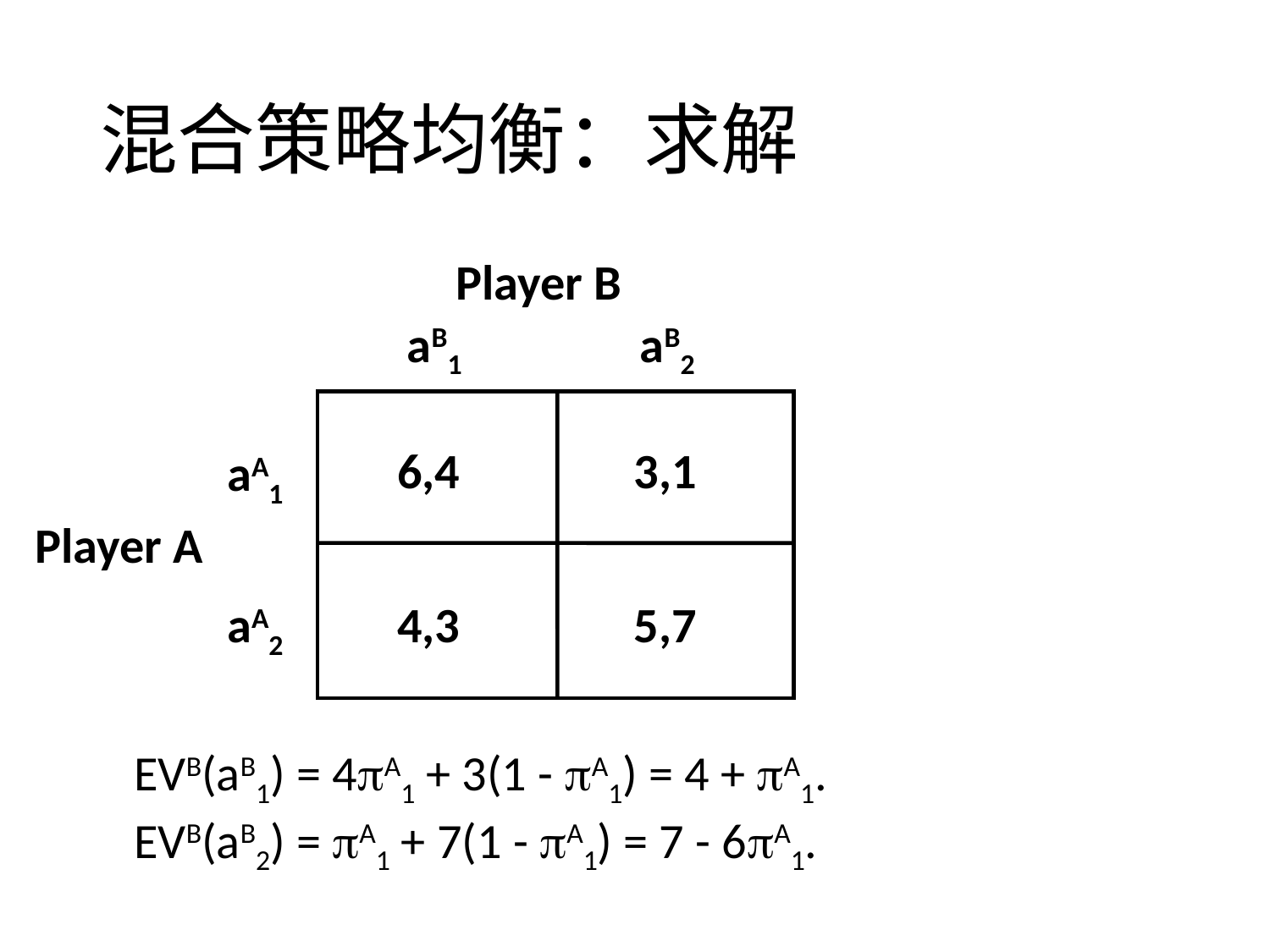

# 混合策略均衡：求解
Player B

aB1
aB2

6,4
3,1
aA1
Player A
4,3
5,7
aA2
EVB(aB1) = 4πA1 + 3(1 - πA1) = 4 + πA1.
EVB(aB2) = πA1 + 7(1 - πA1) = 7 - 6πA1.